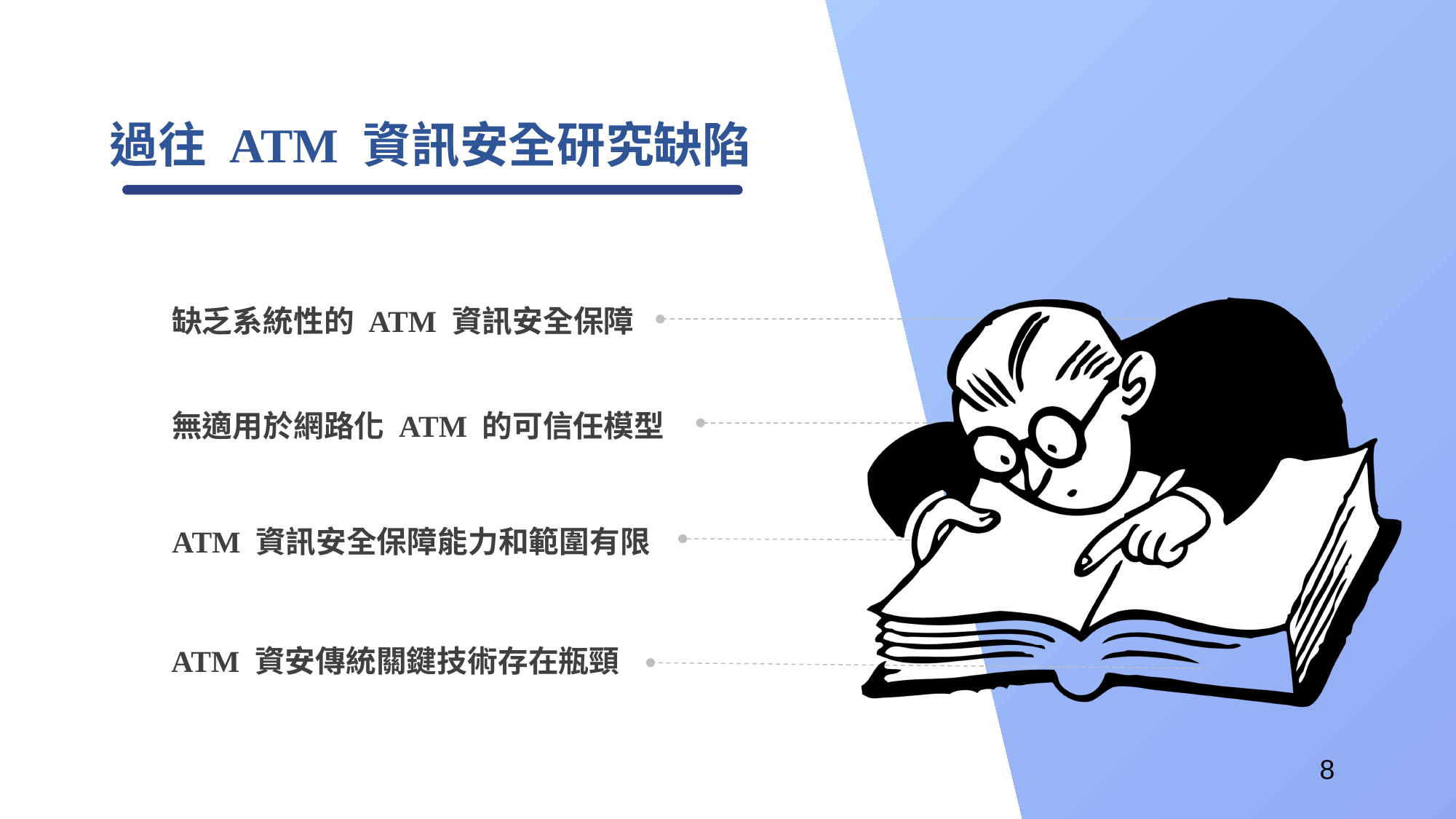

過往 ATM 資訊安全研究缺陷

缺乏系統性的 ATM 資訊安全保障

無適用於網路化 ATM 的可信任模型
ATM 資訊安全保障能力和範圍有限
ATM 資安傳統關鍵技術存在瓶頸
8